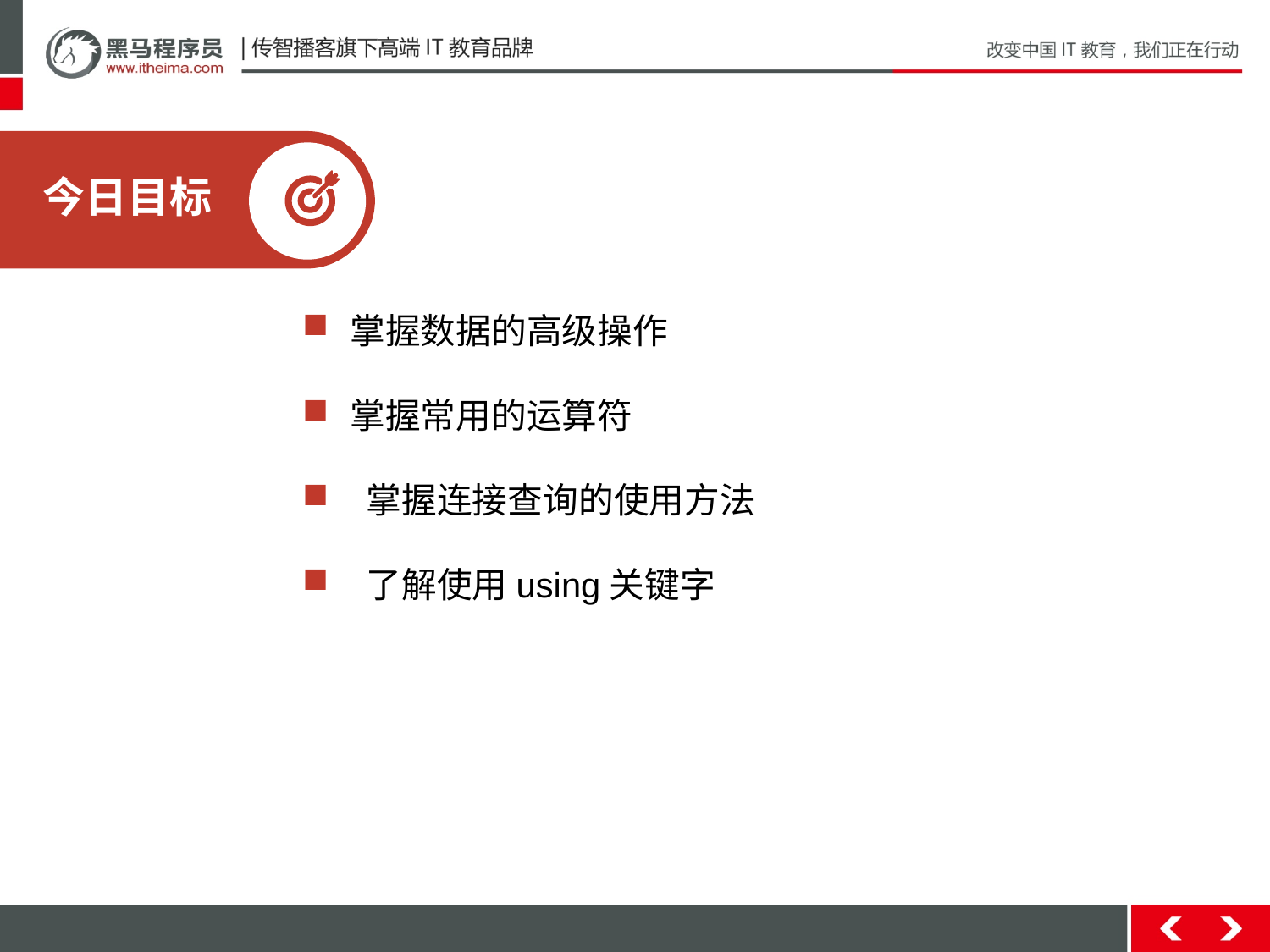

今日目标

掌握数据的高级操作

掌握常用的运算符

 掌握连接查询的使用方法

 了解使用using关键字